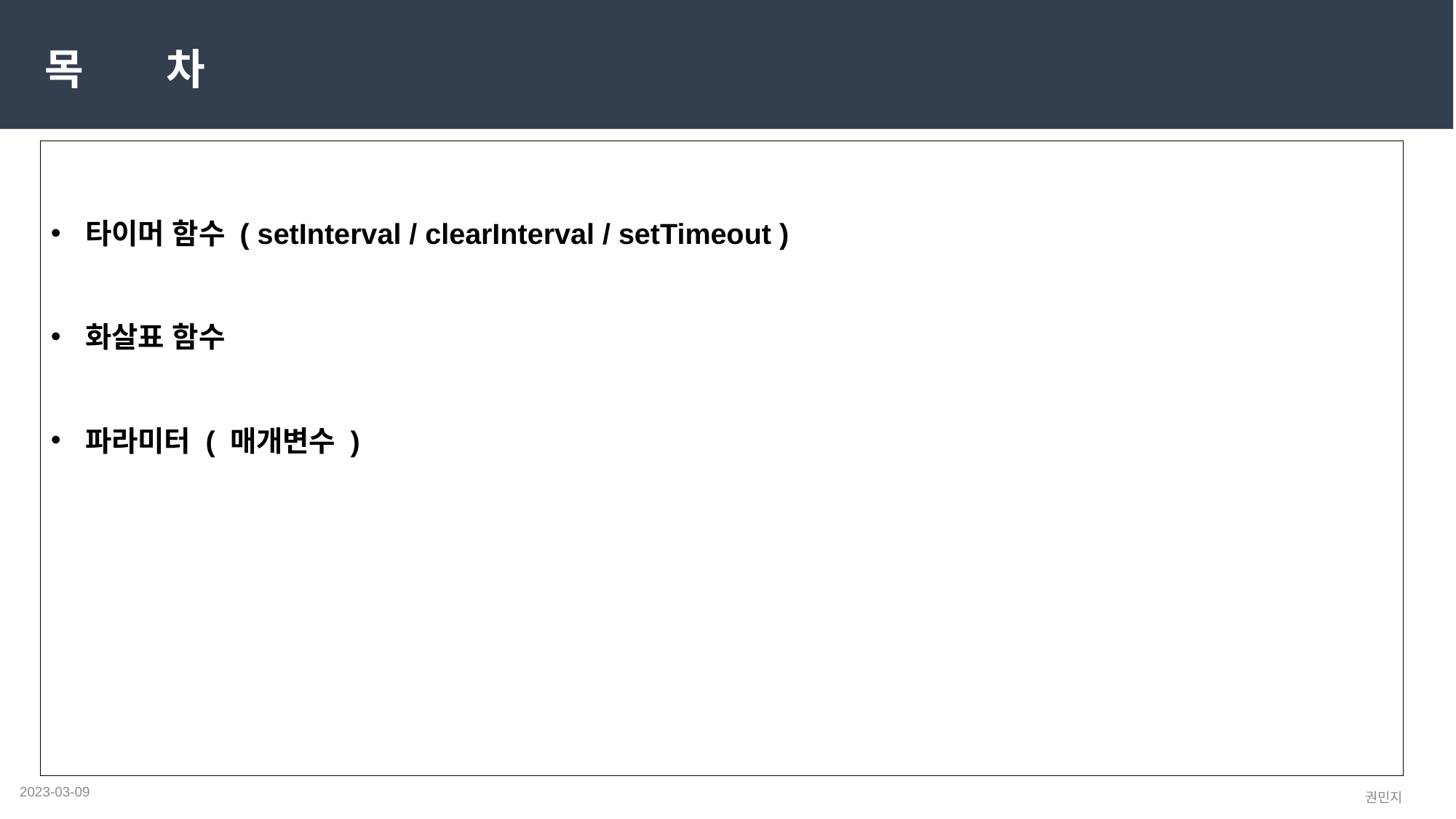

목       차
타이머 함수 ( setInterval / clearInterval / setTimeout )
화살표 함수
파라미터 ( 매개변수 )
2023-03-09
권민지